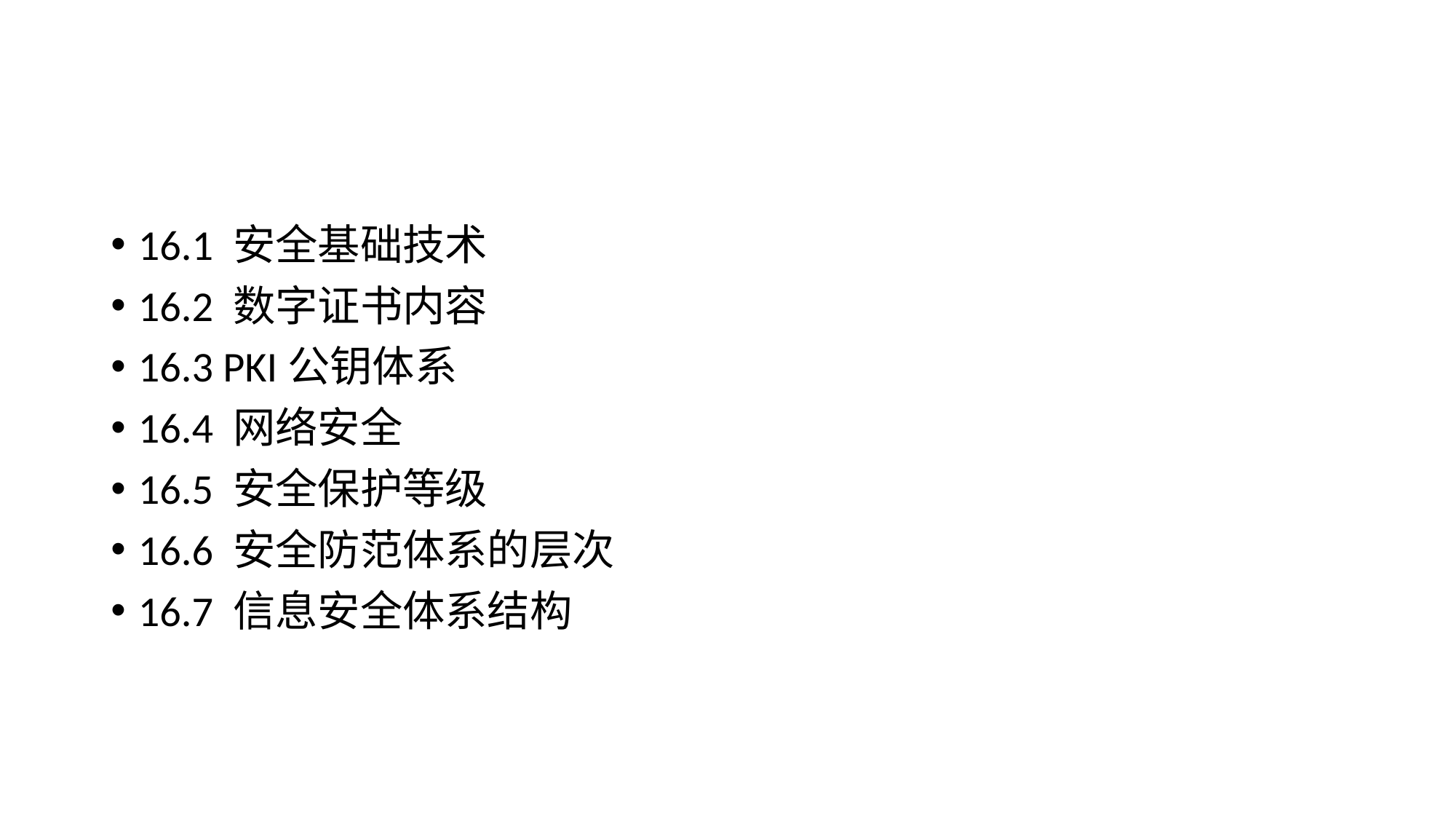

16.1 安全基础技术
16.2 数字证书内容
16.3 PKI公钥体系
16.4 网络安全
16.5 安全保护等级
16.6 安全防范体系的层次
16.7 信息安全体系结构